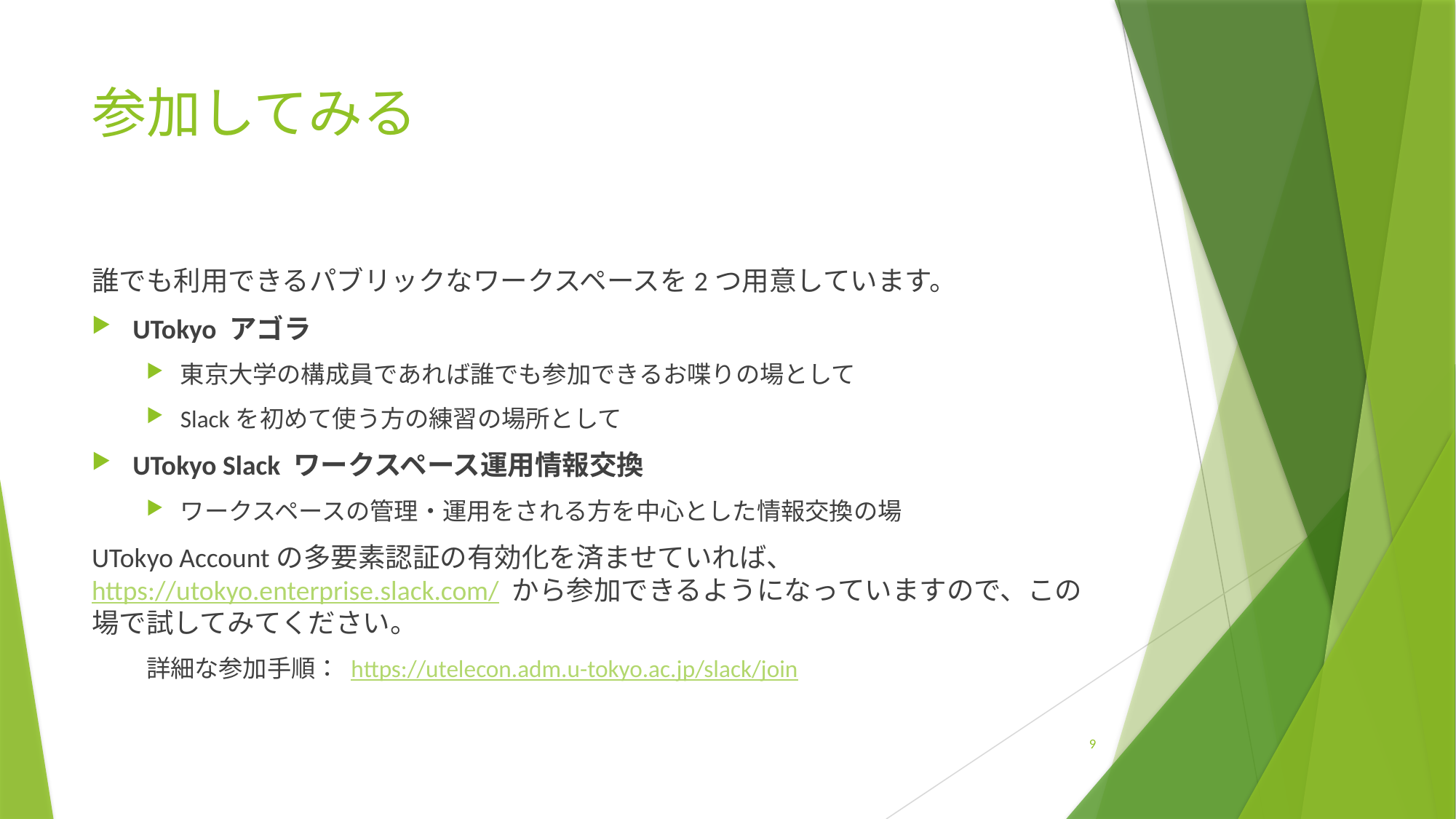

# 参加してみる
誰でも利用できるパブリックなワークスペースを2つ用意しています。
UTokyo アゴラ
東京大学の構成員であれば誰でも参加できるお喋りの場として
Slackを初めて使う方の練習の場所として
UTokyo Slack ワークスペース運用情報交換
ワークスペースの管理・運用をされる方を中心とした情報交換の場
UTokyo Accountの多要素認証の有効化を済ませていれば、
https://utokyo.enterprise.slack.com/ から参加できるようになっていますので、この場で試してみてください。
詳細な参加手順： https://utelecon.adm.u-tokyo.ac.jp/slack/join
9